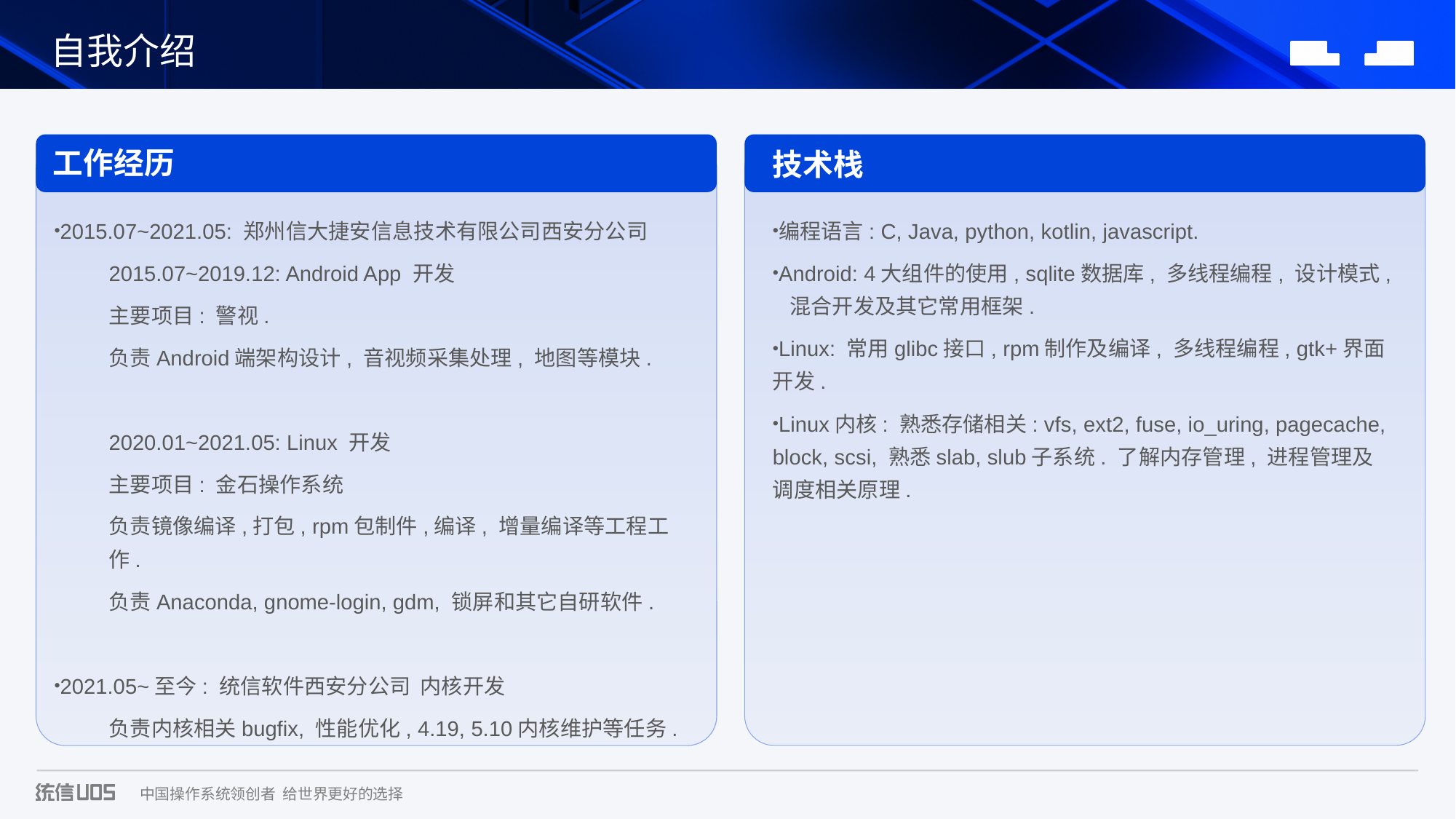

自我介绍

工作经历
技术栈
2015.07~2021.05: 郑州信大捷安信息技术有限公司西安分公司
2015.07~2019.12: Android App 开发
主要项目: 警视.
负责Android端架构设计, 音视频采集处理, 地图等模块.

2020.01~2021.05: Linux 开发
主要项目: 金石操作系统
负责镜像编译,打包, rpm包制件,编译, 增量编译等工程工作.
负责Anaconda, gnome-login, gdm, 锁屏和其它自研软件.

2021.05~至今: 统信软件西安分公司  内核开发
负责内核相关bugfix, 性能优化, 4.19, 5.10内核维护等任务.
编程语言: C, Java, python, kotlin, javascript.
Android: 4大组件的使用, sqlite数据库, 多线程编程, 设计模式,  混合开发及其它常用框架.
Linux: 常用glibc接口, rpm制作及编译, 多线程编程, gtk+界面开发.
Linux内核: 熟悉存储相关: vfs, ext2, fuse, io_uring, pagecache, block, scsi, 熟悉slab, slub子系统. 了解内存管理, 进程管理及调度相关原理.